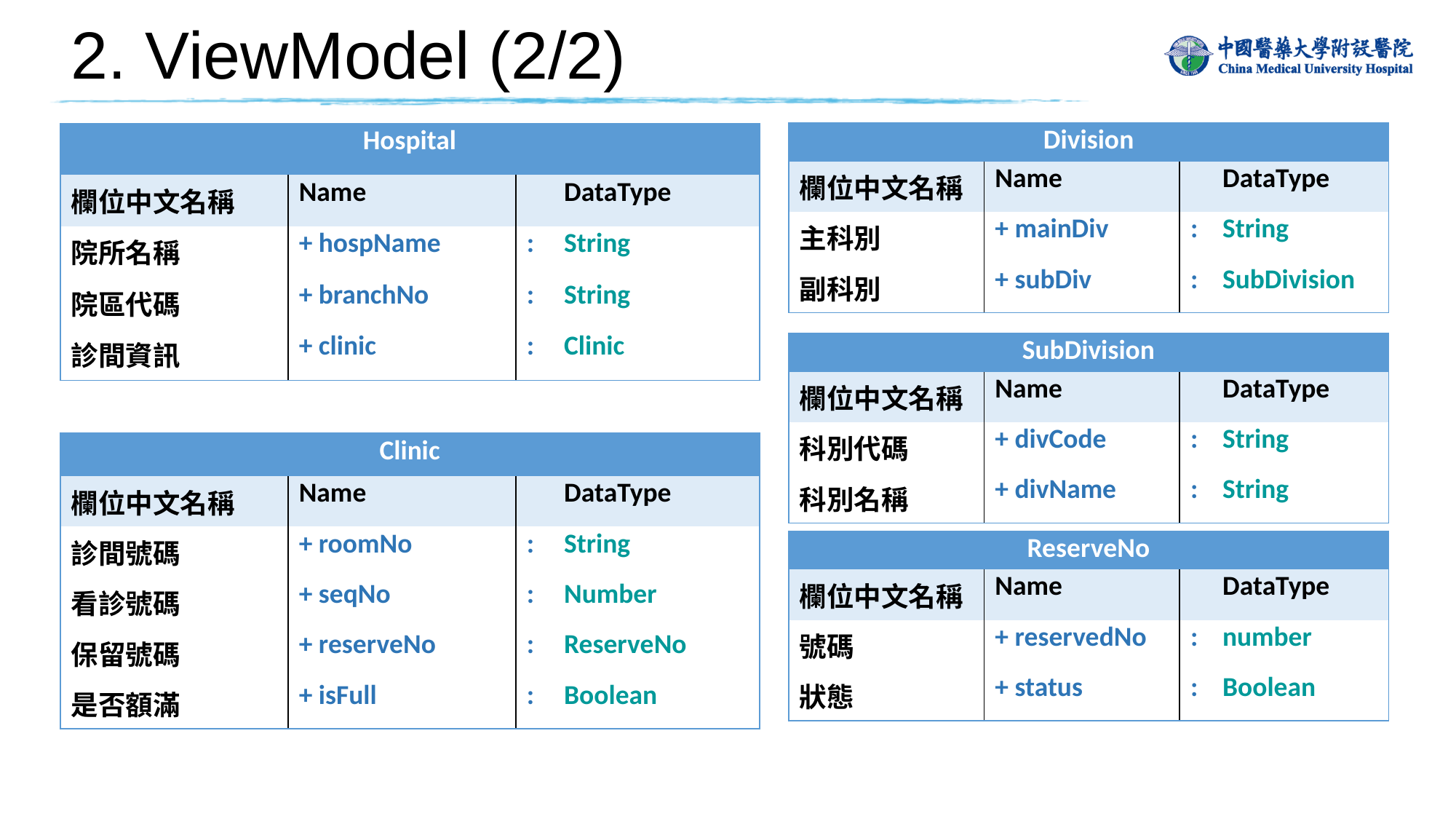

# 2. ViewModel (2/2)
| Division |  |  |  |
| --- | --- | --- | --- |
| 欄位中文名稱 | Name |  | DataType |
| 主科別 | + mainDiv | : | String |
| 副科別 | + subDiv | : | SubDivision |
| Hospital |  |  |  |
| --- | --- | --- | --- |
| 欄位中文名稱 | Name |  | DataType |
| 院所名稱 | + hospName | : | String |
| 院區代碼 | + branchNo | : | String |
| 診間資訊 | + clinic | : | Clinic |
| SubDivision |  |  |  |
| --- | --- | --- | --- |
| 欄位中文名稱 | Name |  | DataType |
| 科別代碼 | + divCode | : | String |
| 科別名稱 | + divName | : | String |
| Clinic |  |  |  |
| --- | --- | --- | --- |
| 欄位中文名稱 | Name |  | DataType |
| 診間號碼 | + roomNo | : | String |
| 看診號碼 | + seqNo | : | Number |
| 保留號碼 | + reserveNo | : | ReserveNo |
| 是否額滿 | + isFull | : | Boolean |
| ReserveNo |  |  |  |
| --- | --- | --- | --- |
| 欄位中文名稱 | Name |  | DataType |
| 號碼 | + reservedNo | : | number |
| 狀態 | + status | : | Boolean |